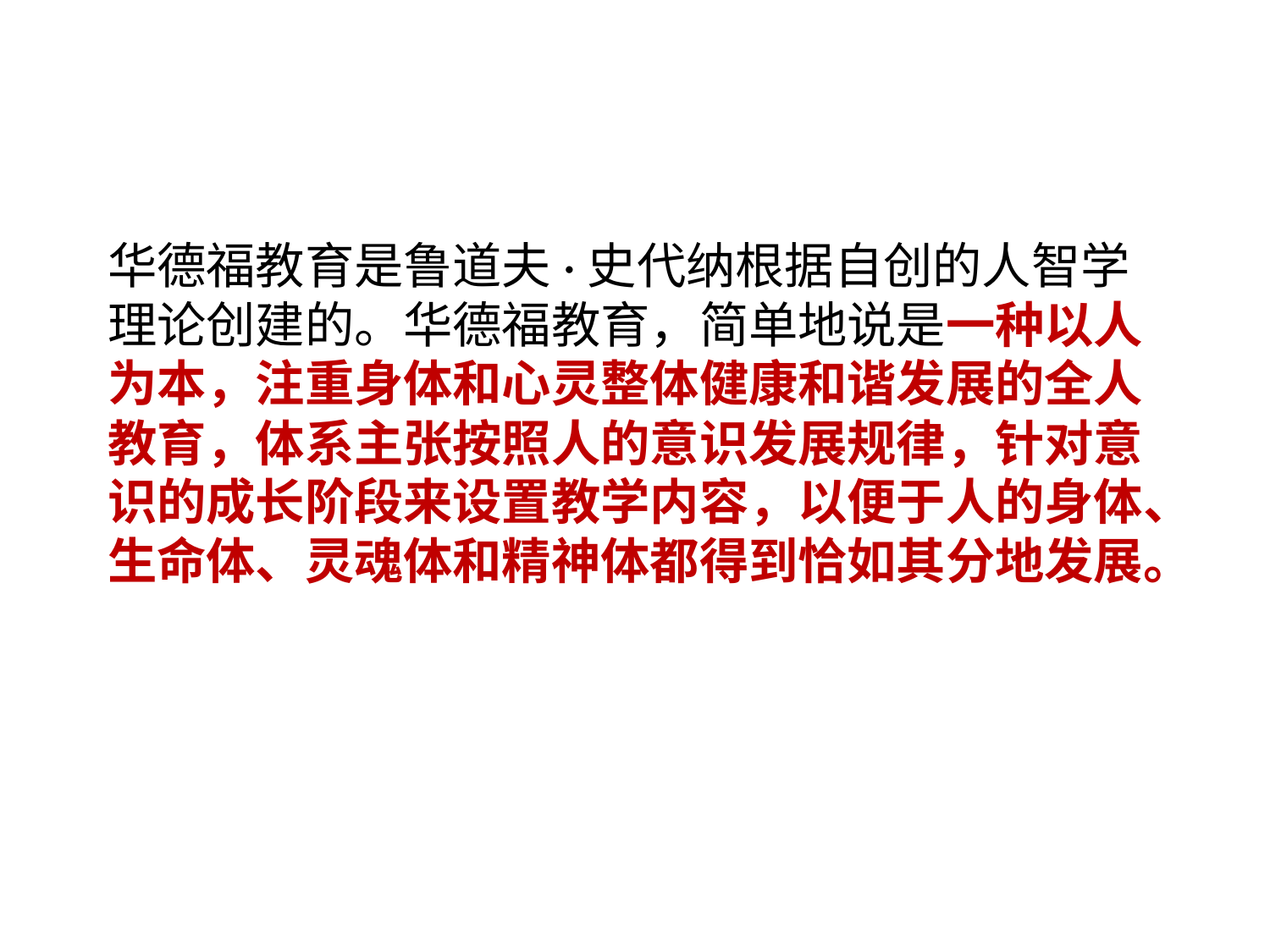

# 华德福教育是鲁道夫·史代纳根据自创的人智学理论创建的。华德福教育，简单地说是一种以人为本，注重身体和心灵整体健康和谐发展的全人教育，体系主张按照人的意识发展规律，针对意识的成长阶段来设置教学内容，以便于人的身体、生命体、灵魂体和精神体都得到恰如其分地发展。